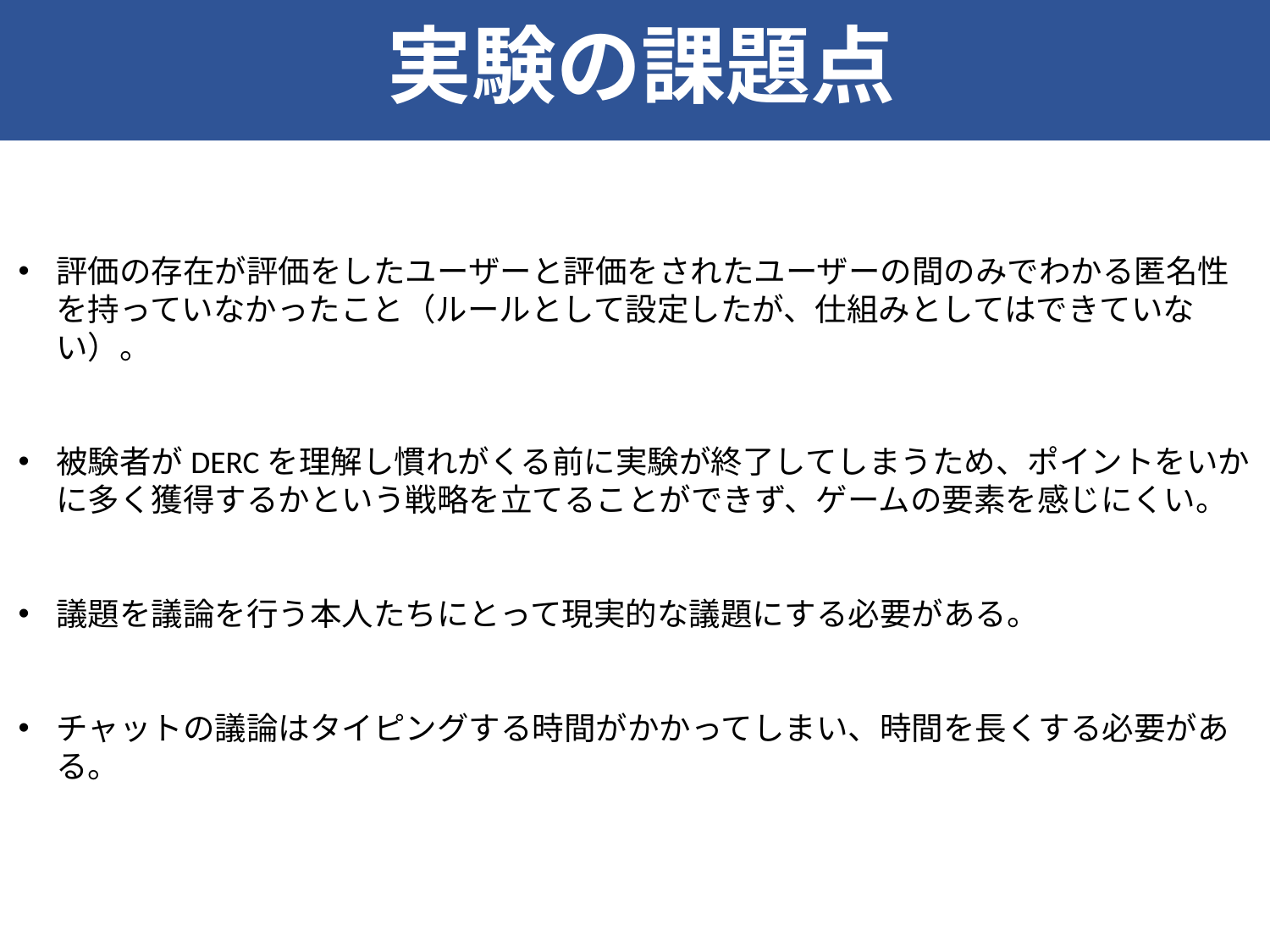

実験の課題点
DERC
評価の存在が評価をしたユーザーと評価をされたユーザーの間のみでわかる匿名性を持っていなかったこと（ルールとして設定したが、仕組みとしてはできていない）。

被験者がDERCを理解し慣れがくる前に実験が終了してしまうため、ポイントをいかに多く獲得するかという戦略を立てることができず、ゲームの要素を感じにくい。

議題を議論を行う本人たちにとって現実的な議題にする必要がある。

チャットの議論はタイピングする時間がかかってしまい、時間を長くする必要がある。